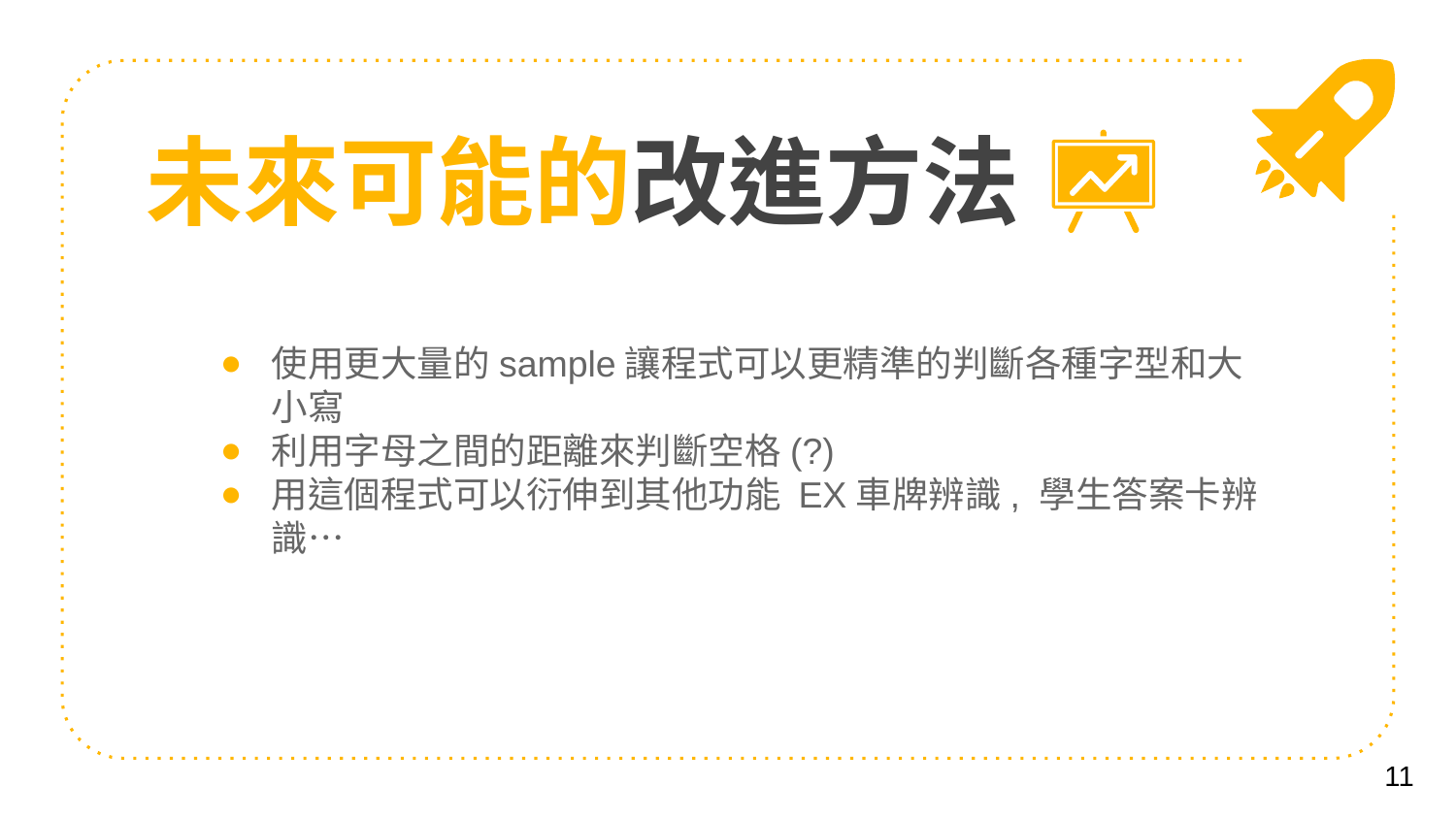

# 未來可能的改進方法

使用更大量的sample讓程式可以更精準的判斷各種字型和大小寫
利用字母之間的距離來判斷空格(?)
用這個程式可以衍伸到其他功能 EX車牌辨識, 學生答案卡辨識…

11